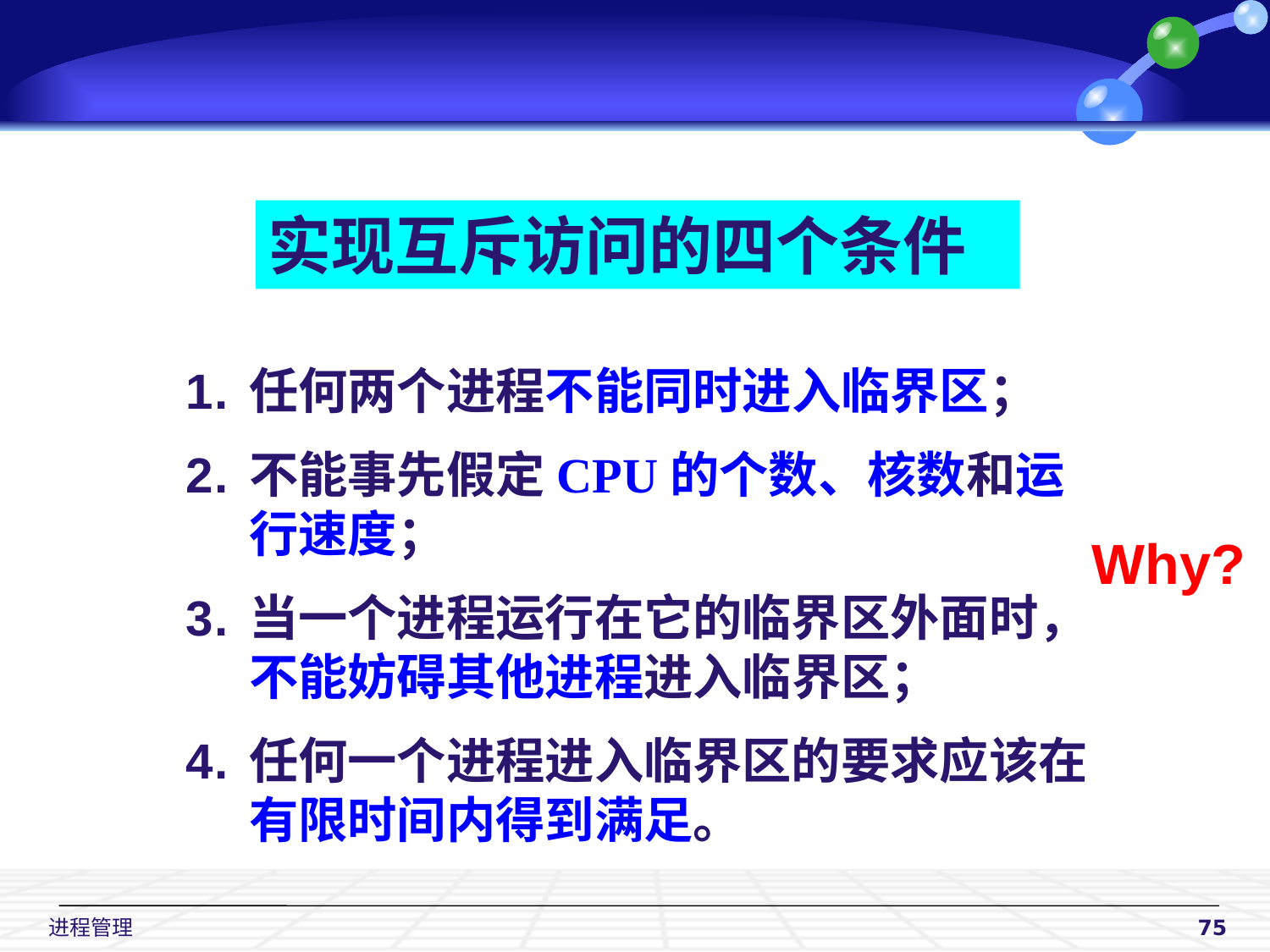

实现互斥访问的四个条件
任何两个进程不能同时进入临界区；
不能事先假定CPU的个数、核数和运行速度；
当一个进程运行在它的临界区外面时，
不能妨碍其他进程进入临界区；
任何一个进程进入临界区的要求应该在
有限时间内得到满足。
Why?
   进程管理
75